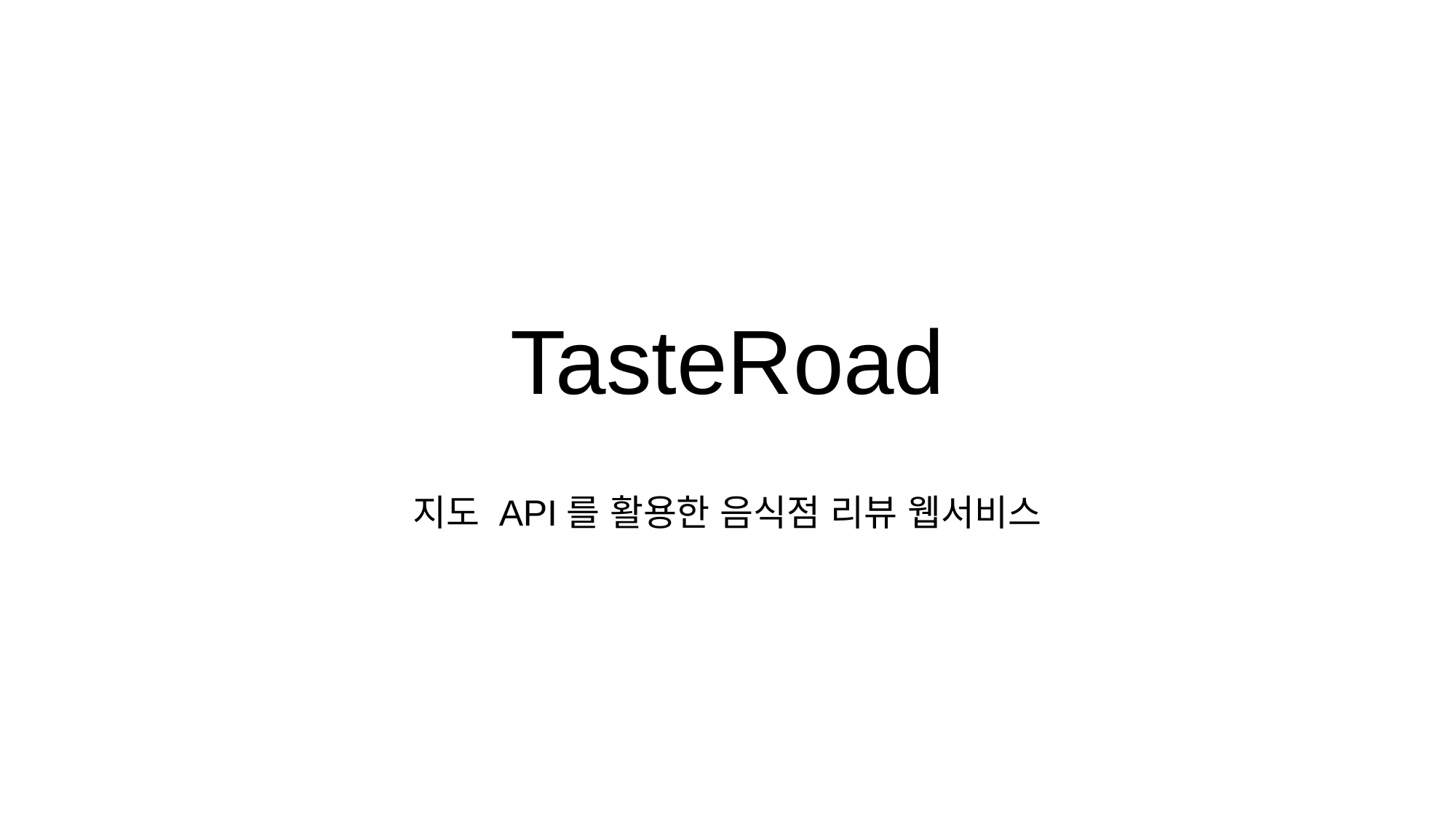

# TasteRoad

지도 API를 활용한 음식점 리뷰 웹서비스